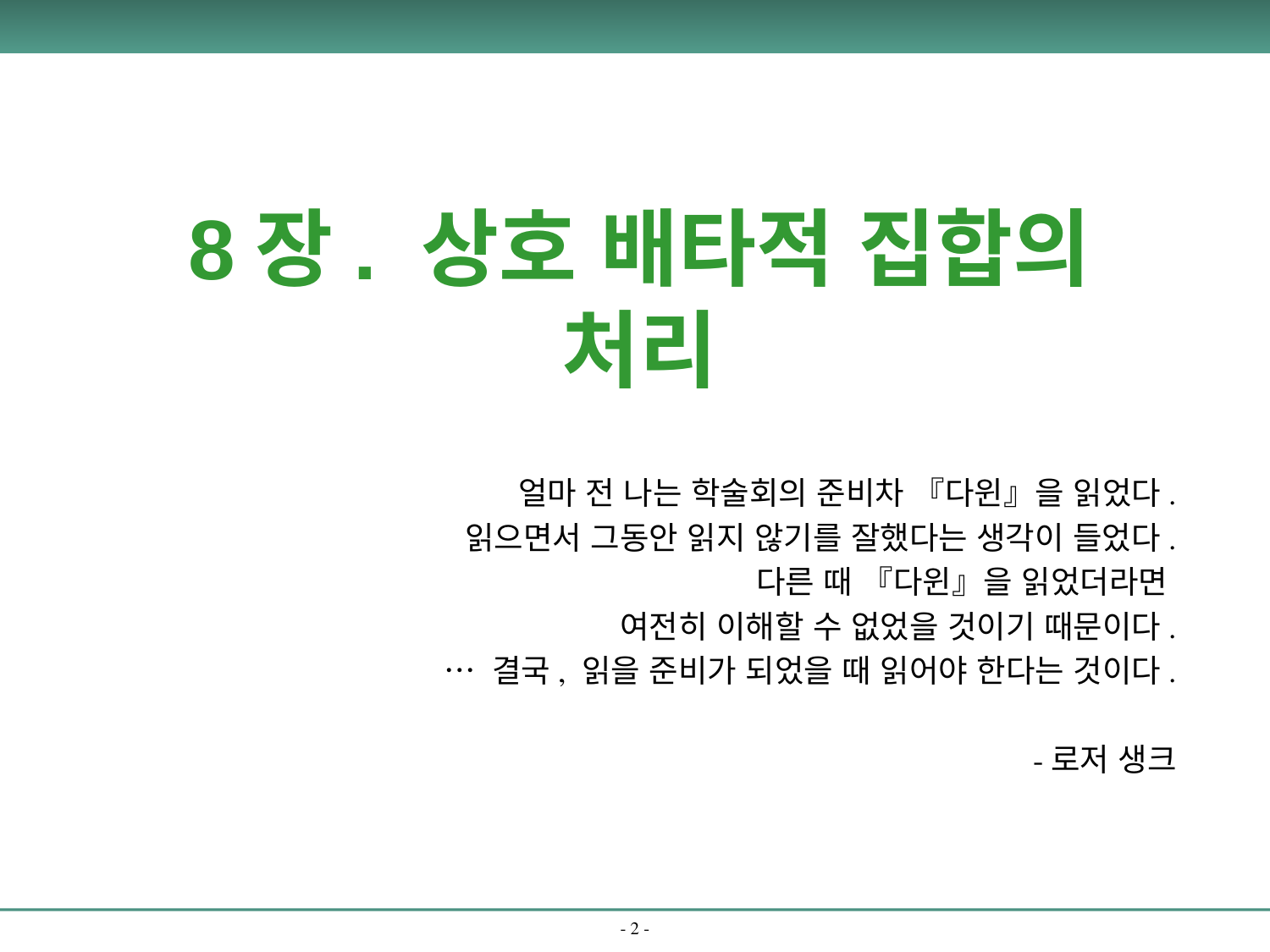

# 8장. 상호 배타적 집합의 처리
얼마 전 나는 학술회의 준비차 『다윈』을 읽었다.
읽으면서 그동안 읽지 않기를 잘했다는 생각이 들었다.
다른 때 『다윈』을 읽었더라면
여전히 이해할 수 없었을 것이기 때문이다.
… 결국, 읽을 준비가 되었을 때 읽어야 한다는 것이다.

-로저 생크